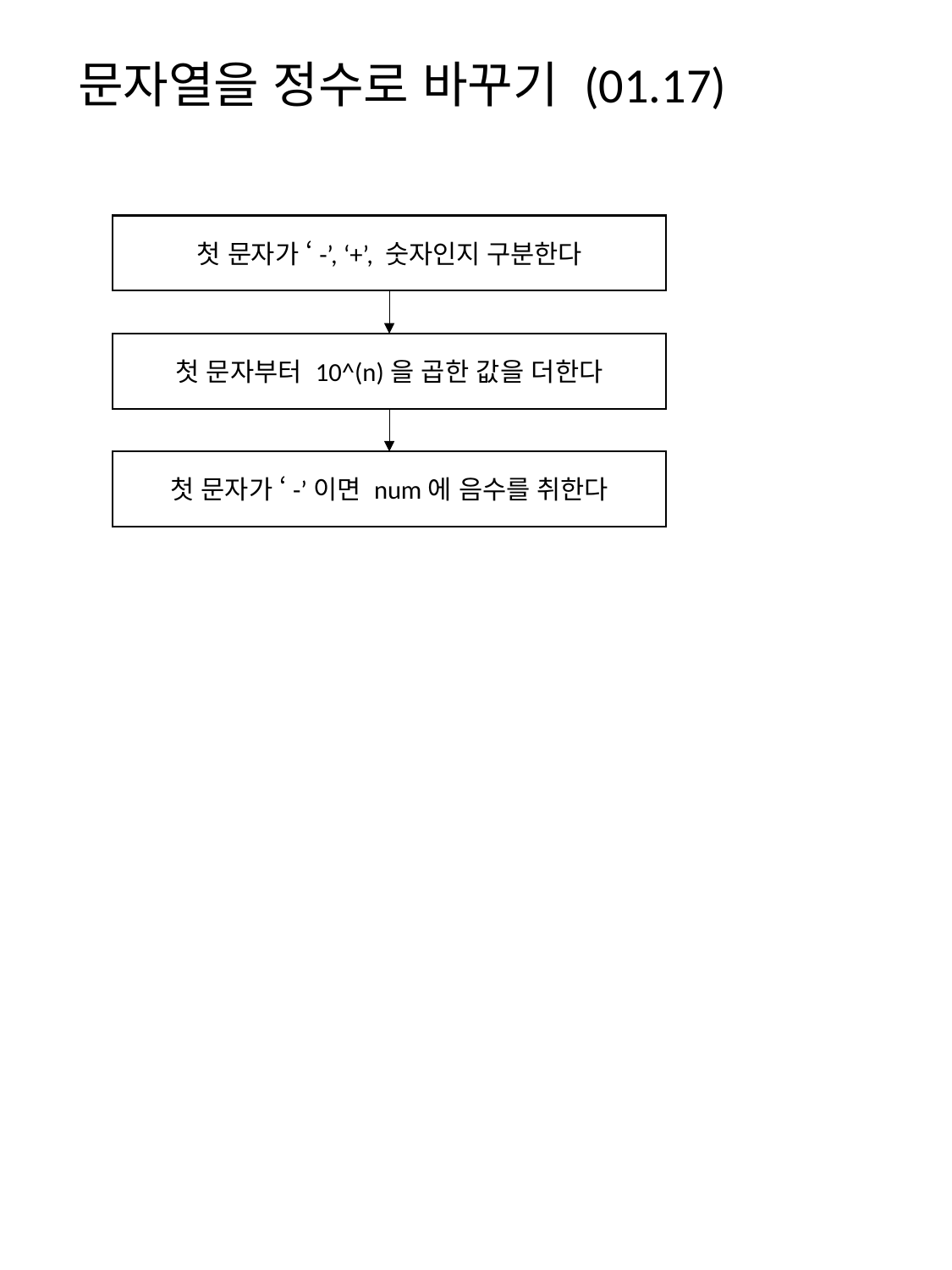

# 문자열을 정수로 바꾸기 (01.17)
첫 문자가 ‘-’, ‘+’, 숫자인지 구분한다
첫 문자부터 10^(n)을 곱한 값을 더한다
첫 문자가 ‘-’이면 num에 음수를 취한다